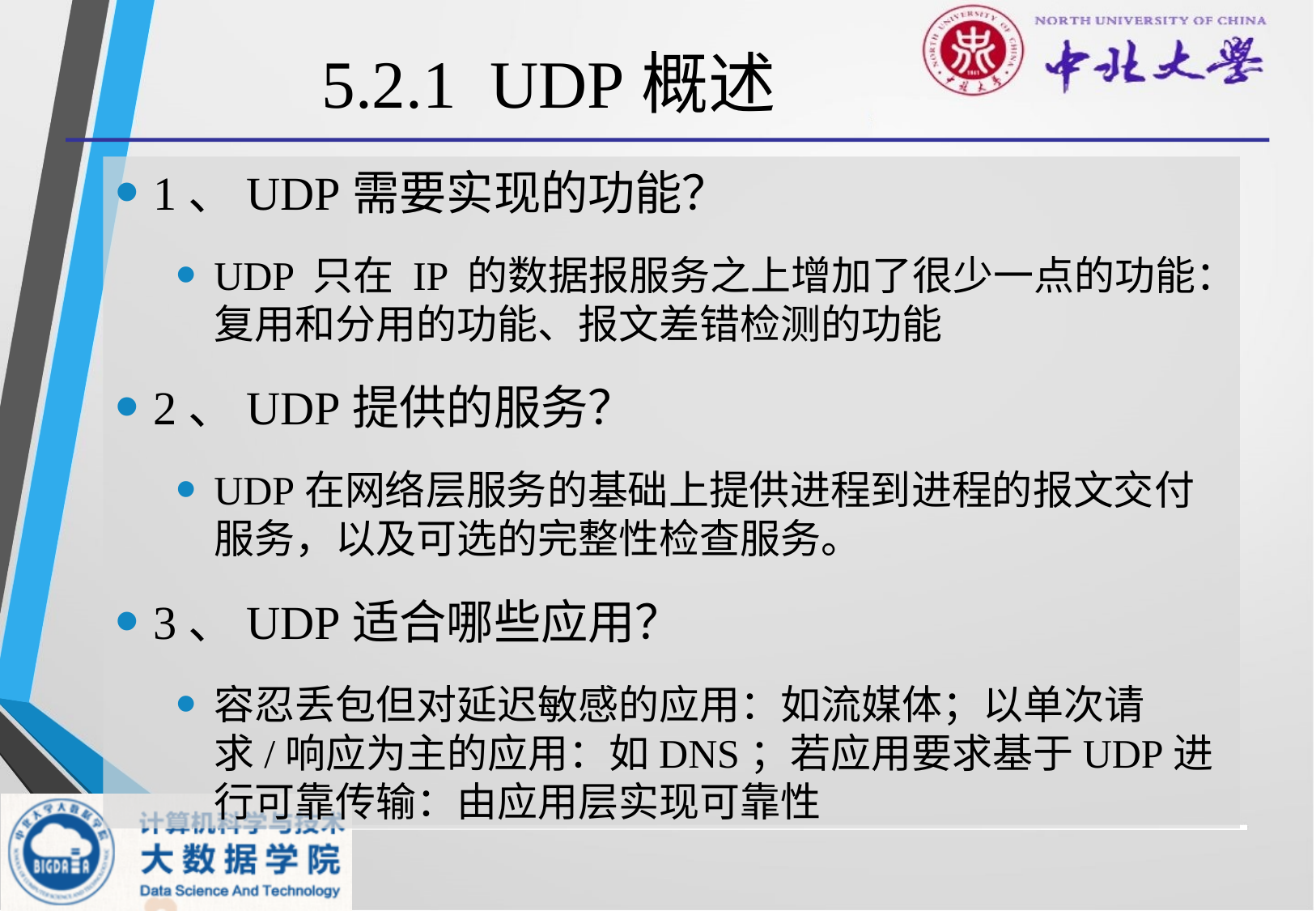

# 5.2.1  UDP概述
1、UDP需要实现的功能？
UDP 只在 IP 的数据报服务之上增加了很少一点的功能：复用和分用的功能、报文差错检测的功能
2、UDP提供的服务？
UDP在网络层服务的基础上提供进程到进程的报文交付服务，以及可选的完整性检查服务。
3、UDP适合哪些应用？
容忍丢包但对延迟敏感的应用：如流媒体；以单次请求/响应为主的应用：如DNS；若应用要求基于UDP进行可靠传输：由应用层实现可靠性
3